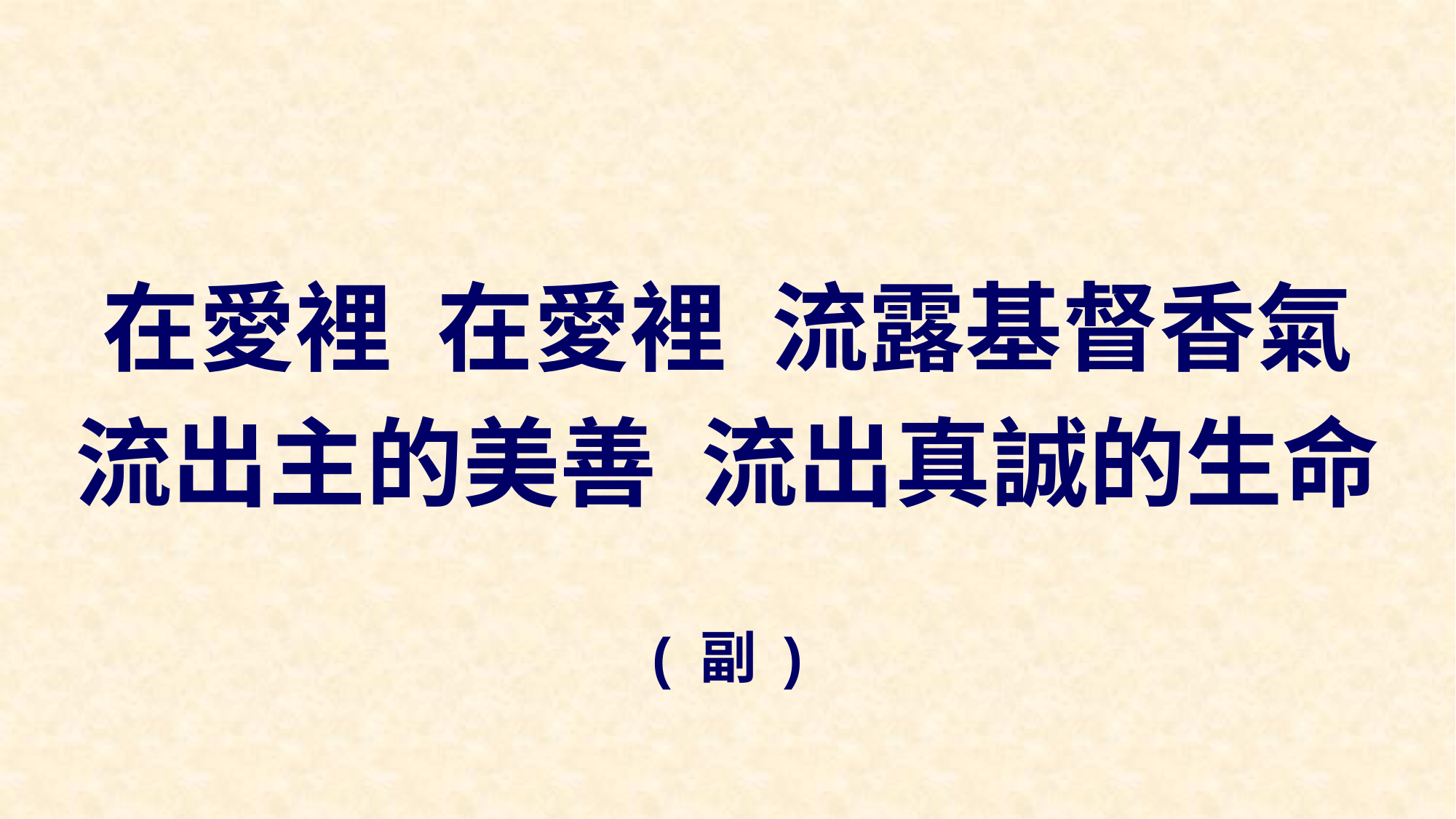

在愛裡  在愛裡  流露基督香氣
流出主的美善  流出真誠的生命
( 副 )